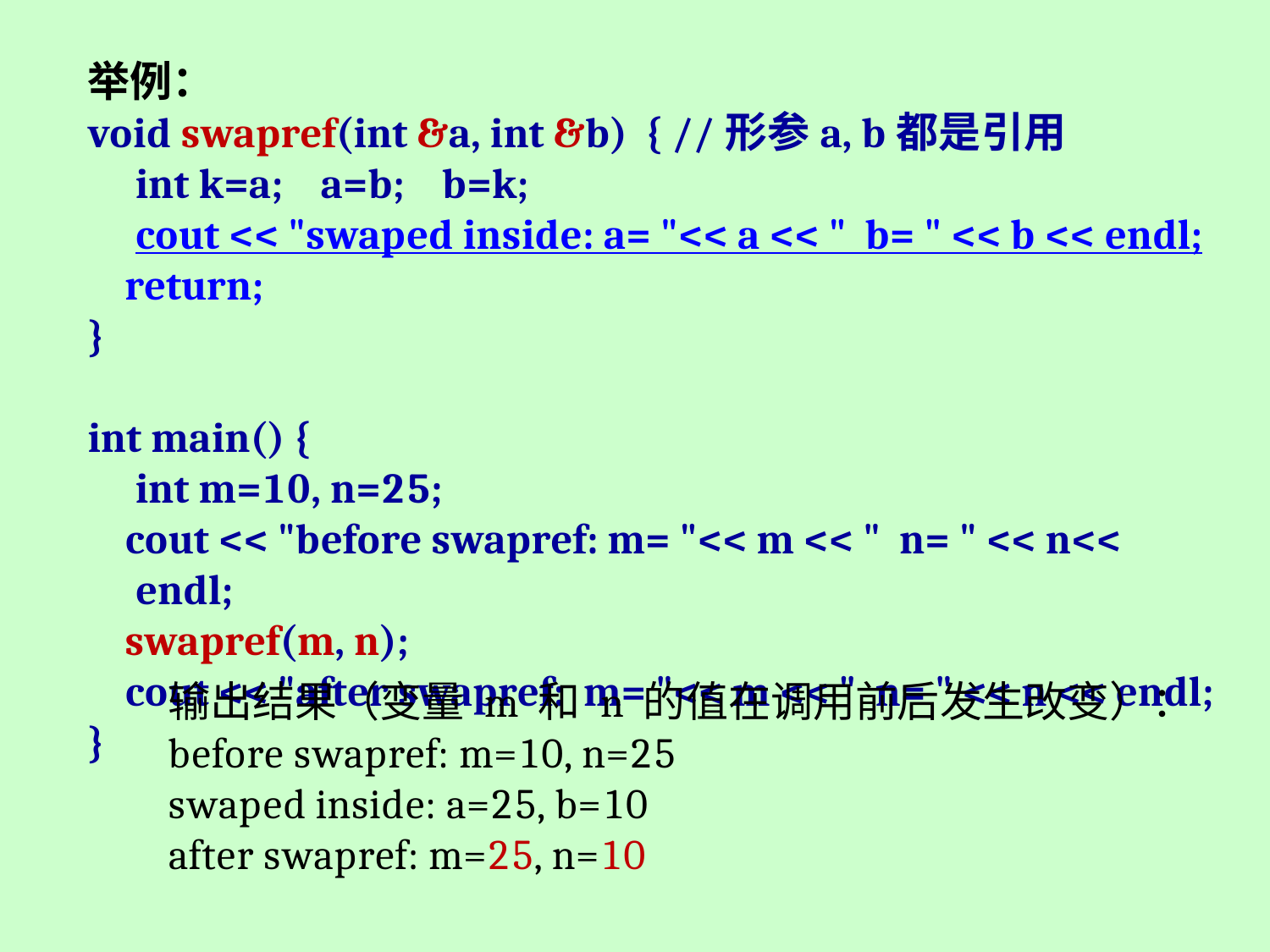

举例：
void swapref(int &a, int &b)  { //形参a, b都是引用
	int k=a;    a=b;    b=k;
	cout << "swaped inside: a= "<< a << "  b= " << b << endl;
    return;
}

int main() {
	int m=10, n=25;
    cout << "before swapref: m= "<< m << "  n= " << n<< endl;
    swapref(m, n);
    cout << "after swapref:  m= "<< m << "  n= " << n << endl;
}
输出结果（变量 m 和 n 的值在调用前后发生改变）：
before swapref: m=10, n=25
swaped inside: a=25, b=10
after swapref: m=25, n=10
50